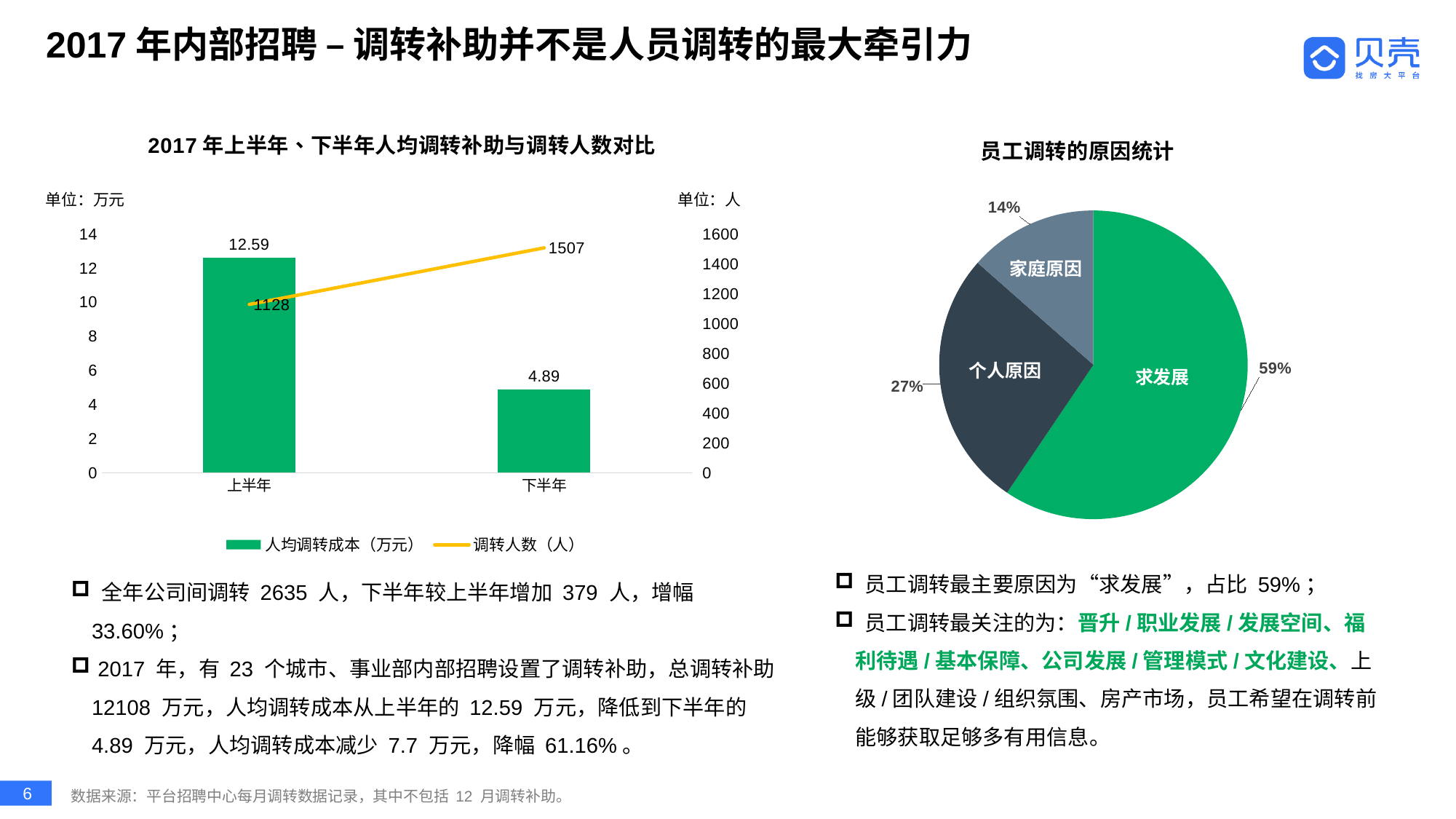

2017年内部招聘 – 调转补助并不是人员调转的最大牵引力

### Chart: 2017年上半年、下半年人均调转补助与调转人数对比

| Category | 人均调转成本（万元） | 调转人数（人） |
|---|---|---|
| 上半年 | 12.59 | 1128.0 |
| 下半年 | 4.89 | 1507.0 |

### Chart: 员工调转的原因统计

| Category | 占比 |
|---|---|
| 求发展 | 0.594594594594595 |
| 个人原因 | 0.27027027027027 |
| 家庭原因 | 0.135135135135135 |
单位：万元
单位：人
家庭原因
个人原因
 员工调转最主要原因为“求发展”，占比 59%；
 员工调转最关注的为：晋升/职业发展/发展空间、福利待遇/基本保障、公司发展/管理模式/文化建设、上级/团队建设/组织氛围、房产市场，员工希望在调转前能够获取足够多有用信息。
 全年公司间调转 2635 人，下半年较上半年增加 379 人，增幅 33.60%；
 2017 年，有 23 个城市、事业部内部招聘设置了调转补助，总调转补助 12108 万元，人均调转成本从上半年的 12.59 万元，降低到下半年的 4.89 万元，人均调转成本减少 7.7 万元，降幅 61.16%。
数据来源：平台招聘中心每月调转数据记录，其中不包括 12 月调转补助。